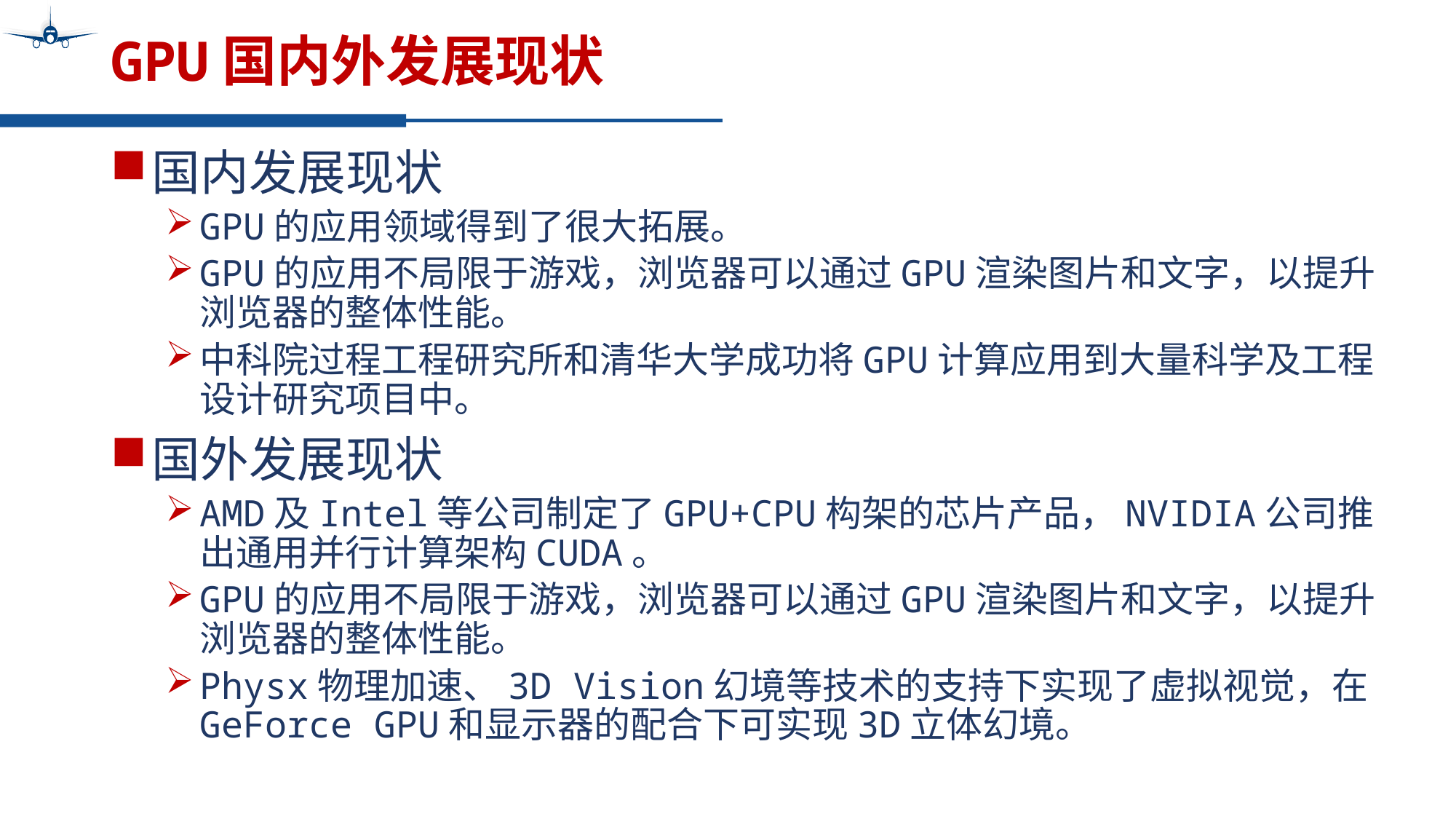

# GPU国内外发展现状
国内发展现状
GPU的应用领域得到了很大拓展。
GPU的应用不局限于游戏，浏览器可以通过GPU渲染图片和文字，以提升浏览器的整体性能。
中科院过程工程研究所和清华大学成功将GPU计算应用到大量科学及工程设计研究项目中。
国外发展现状
AMD及Intel等公司制定了GPU+CPU构架的芯片产品，NVIDIA公司推出通用并行计算架构CUDA。
GPU的应用不局限于游戏，浏览器可以通过GPU渲染图片和文字，以提升浏览器的整体性能。
Physx物理加速、3D Vision幻境等技术的支持下实现了虚拟视觉，在GeForce GPU和显示器的配合下可实现3D立体幻境。